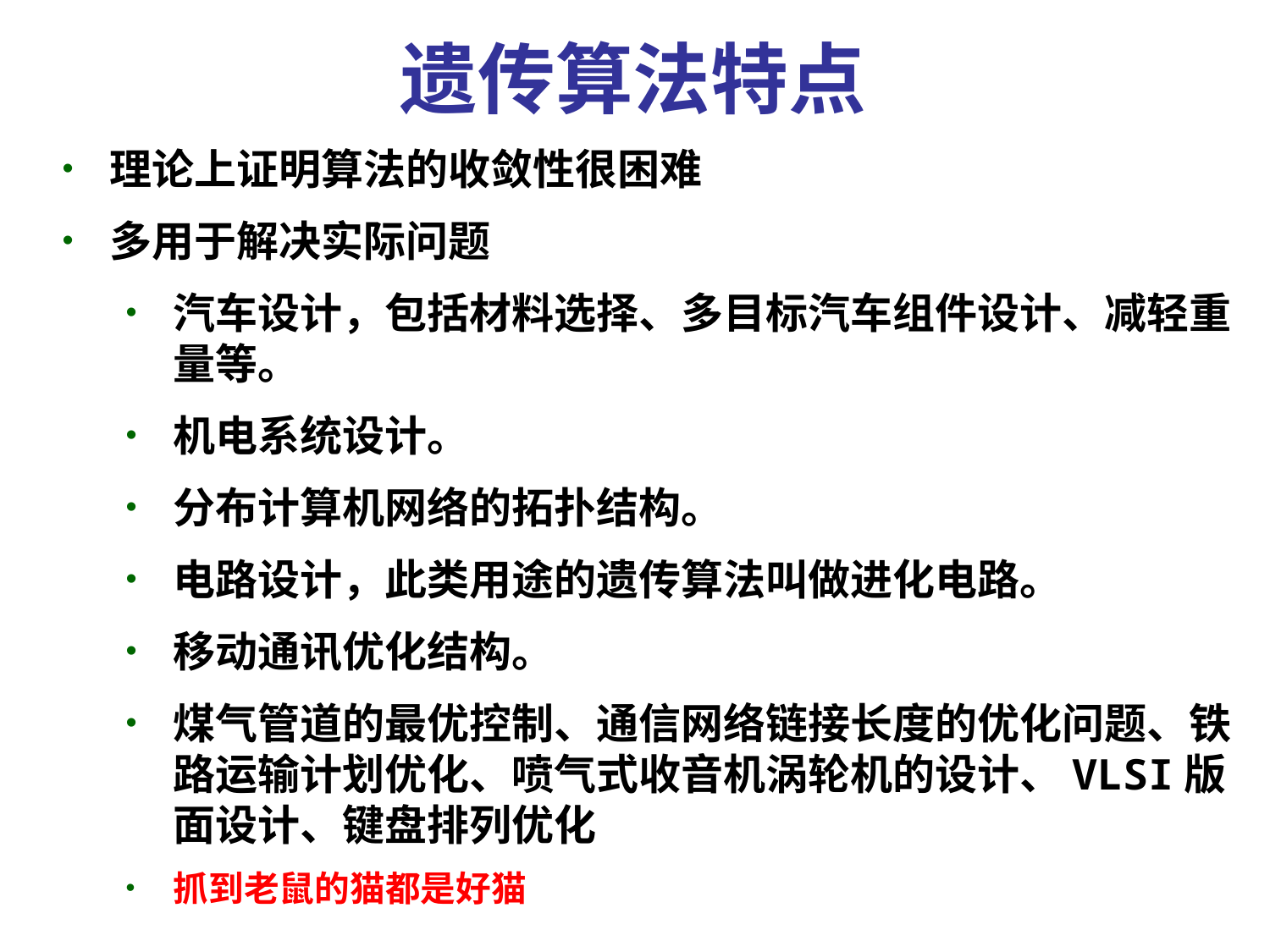

遗传算法特点
理论上证明算法的收敛性很困难
多用于解决实际问题
汽车设计，包括材料选择、多目标汽车组件设计、减轻重量等。
机电系统设计。
分布计算机网络的拓扑结构。
电路设计，此类用途的遗传算法叫做进化电路。
移动通讯优化结构。
煤气管道的最优控制、通信网络链接长度的优化问题、铁路运输计划优化、喷气式收音机涡轮机的设计、VLSI版面设计、键盘排列优化
抓到老鼠的猫都是好猫